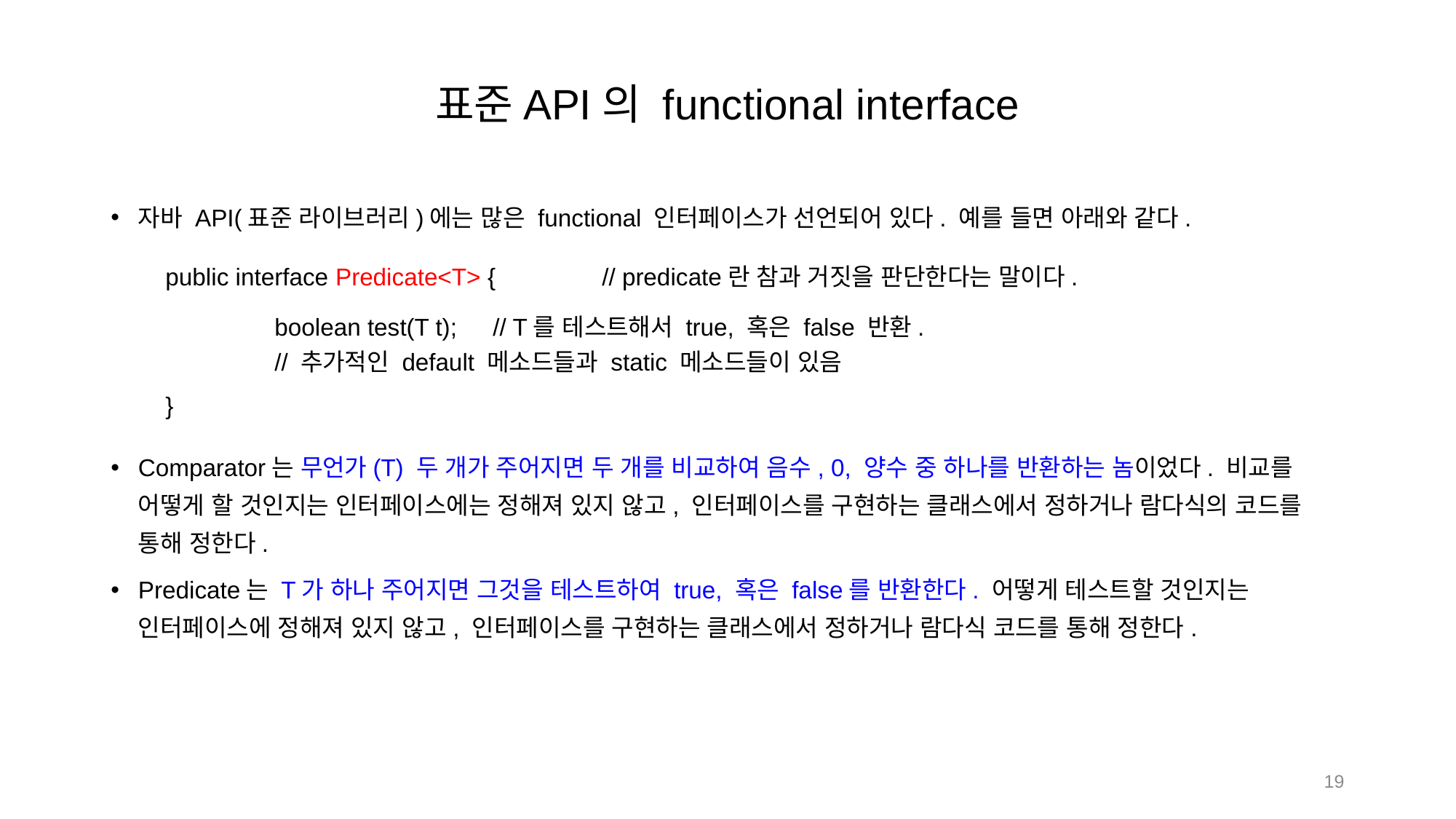

# 표준API의 functional interface
자바 API(표준 라이브러리)에는 많은 functional 인터페이스가 선언되어 있다. 예를 들면 아래와 같다.
public interface Predicate<T> {	// predicate란 참과 거짓을 판단한다는 말이다.
	boolean test(T t);	// T를 테스트해서 true, 혹은 false 반환.
	// 추가적인 default 메소드들과 static 메소드들이 있음
}
Comparator는 무언가(T) 두 개가 주어지면 두 개를 비교하여 음수, 0, 양수 중 하나를 반환하는 놈이었다. 비교를 어떻게 할 것인지는 인터페이스에는 정해져 있지 않고, 인터페이스를 구현하는 클래스에서 정하거나 람다식의 코드를 통해 정한다.
Predicate는 T가 하나 주어지면 그것을 테스트하여 true, 혹은 false를 반환한다. 어떻게 테스트할 것인지는 인터페이스에 정해져 있지 않고, 인터페이스를 구현하는 클래스에서 정하거나 람다식 코드를 통해 정한다.

19